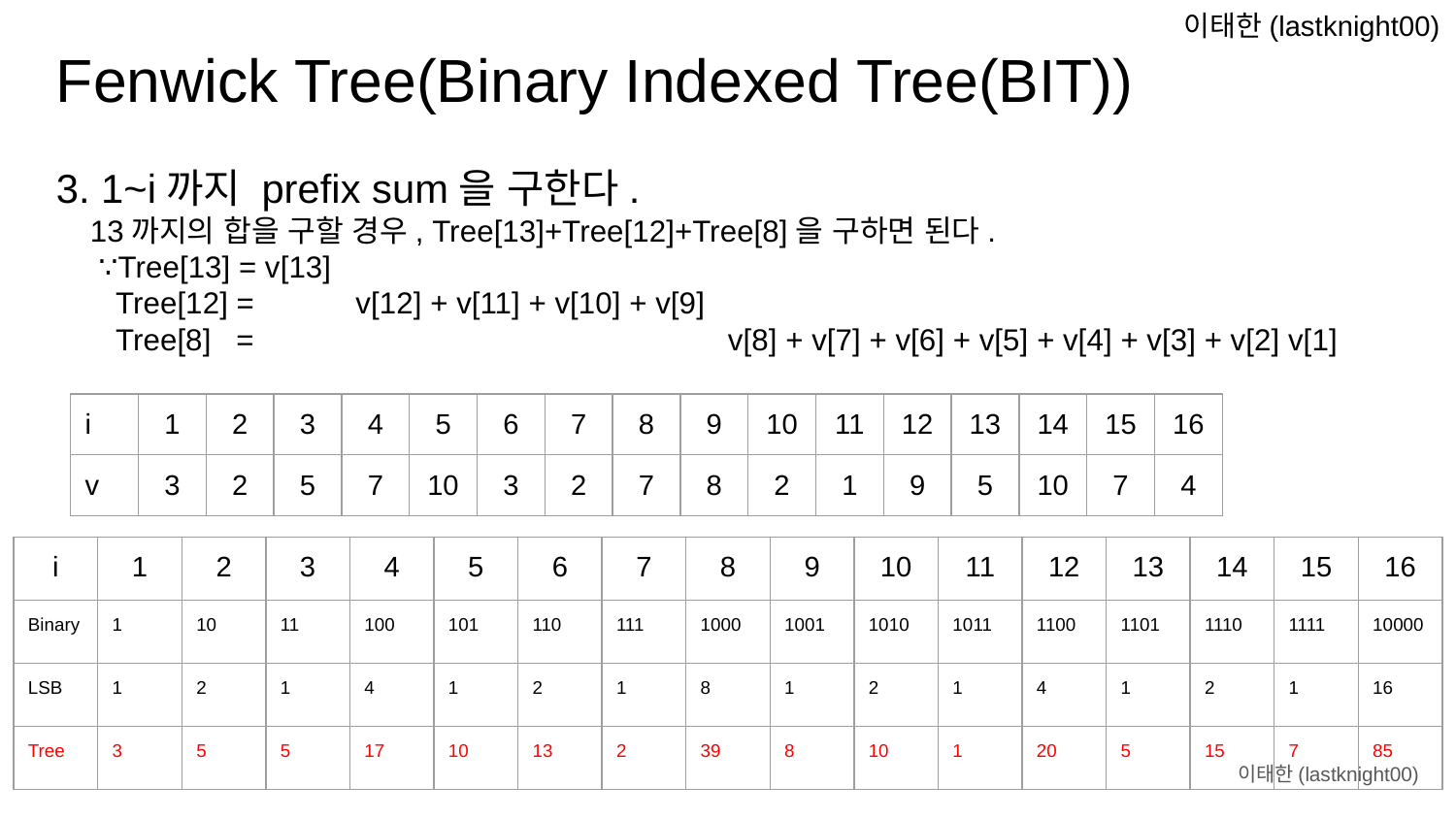

Fenwick Tree(Binary Indexed Tree(BIT))

3. 1~i까지 prefix sum을 구한다.
    13까지의 합을 구할 경우, Tree[13]+Tree[12]+Tree[8]을 구하면 된다.
     ∵Tree[13] = v[13]
       Tree[12] =            v[12] + v[11] + v[10] + v[9]
       Tree[8]   =                                                        v[8] + v[7] + v[6] + v[5] + v[4] + v[3] + v[2] v[1]
| i | 1 | 2 | 3 | 4 | 5 | 6 | 7 | 8 | 9 | 10 | 11 | 12 | 13 | 14 | 15 | 16 |
| --- | --- | --- | --- | --- | --- | --- | --- | --- | --- | --- | --- | --- | --- | --- | --- | --- |
| v | 3 | 2 | 5 | 7 | 10 | 3 | 2 | 7 | 8 | 2 | 1 | 9 | 5 | 10 | 7 | 4 |
| i | 1 | 2 | 3 | 4 | 5 | 6 | 7 | 8 | 9 | 10 | 11 | 12 | 13 | 14 | 15 | 16 |
| --- | --- | --- | --- | --- | --- | --- | --- | --- | --- | --- | --- | --- | --- | --- | --- | --- |
| Binary | 1 | 10 | 11 | 100 | 101 | 110 | 111 | 1000 | 1001 | 1010 | 1011 | 1100 | 1101 | 1110 | 1111 | 10000 |
| LSB | 1 | 2 | 1 | 4 | 1 | 2 | 1 | 8 | 1 | 2 | 1 | 4 | 1 | 2 | 1 | 16 |
| Tree | 3 | 5 | 5 | 17 | 10 | 13 | 2 | 39 | 8 | 10 | 1 | 20 | 5 | 15 | 7 | 85 |